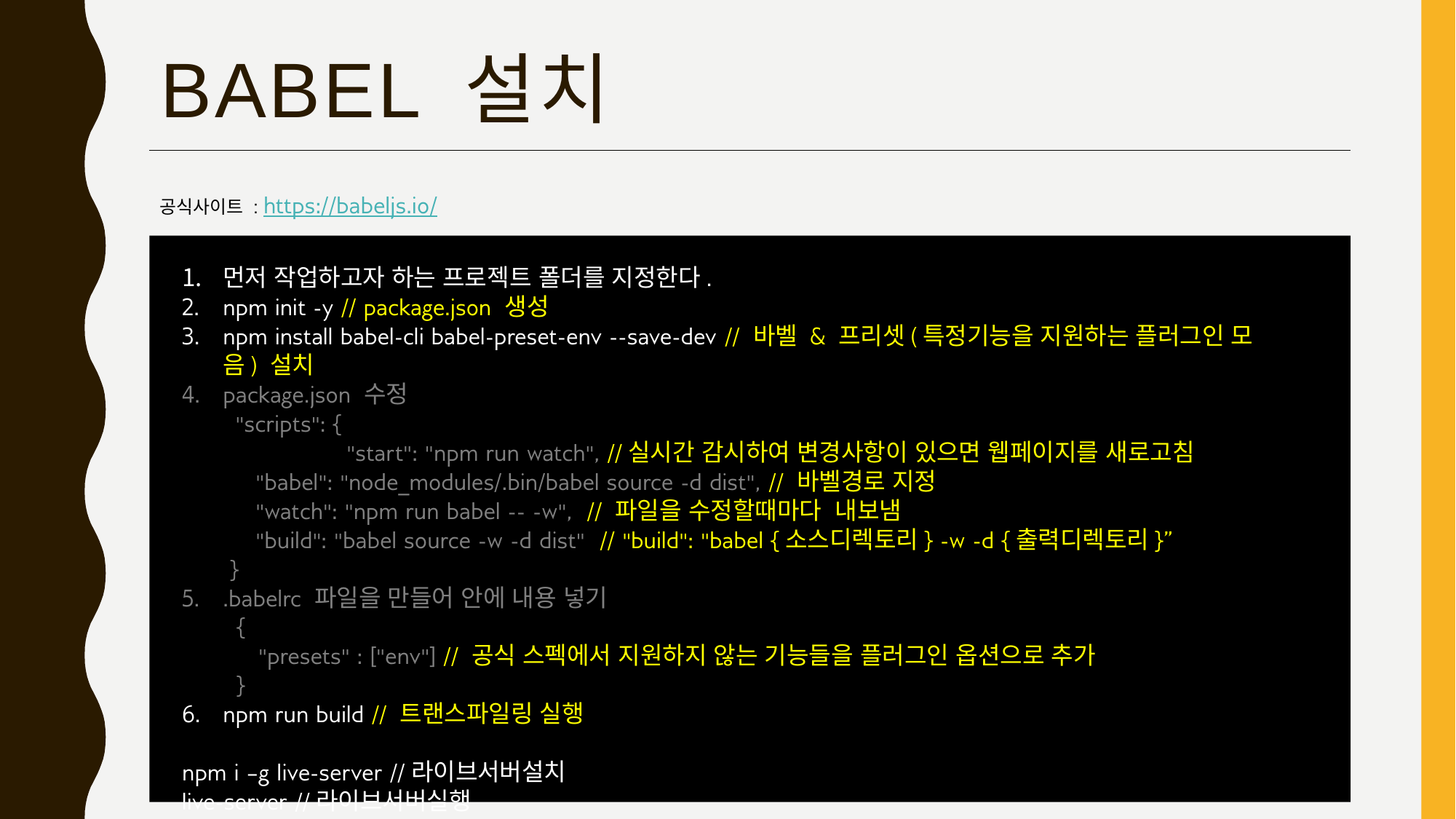

# Babel 설치
공식사이트 : https://babeljs.io/

먼저 작업하고자 하는 프로젝트 폴더를 지정한다.
npm init -y // package.json 생성
npm install babel-cli babel-preset-env --save-dev // 바벨 & 프리셋(특정기능을 지원하는 플러그인 모음) 설치
package.json 수정
 "scripts": {
	  "start": "npm run watch", //실시간 감시하여 변경사항이 있으면 웹페이지를 새로고침
    "babel": "node_modules/.bin/babel source -d dist", // 바벨경로 지정
    "watch": "npm run babel -- -w",  // 파일을 수정할때마다  내보냄
    "build": "babel source -w -d dist"  // "build": "babel {소스디렉토리} -w -d {출력디렉토리}”
 }
.babelrc 파일을 만들어 안에 내용 넣기
{
   "presets" : ["env"] // 공식 스펙에서 지원하지 않는 기능들을 플러그인 옵션으로 추가
}​
npm run build // 트랜스파일링 실행
npm i –g live-server //라이브서버설치
live-server //라이브서버실행